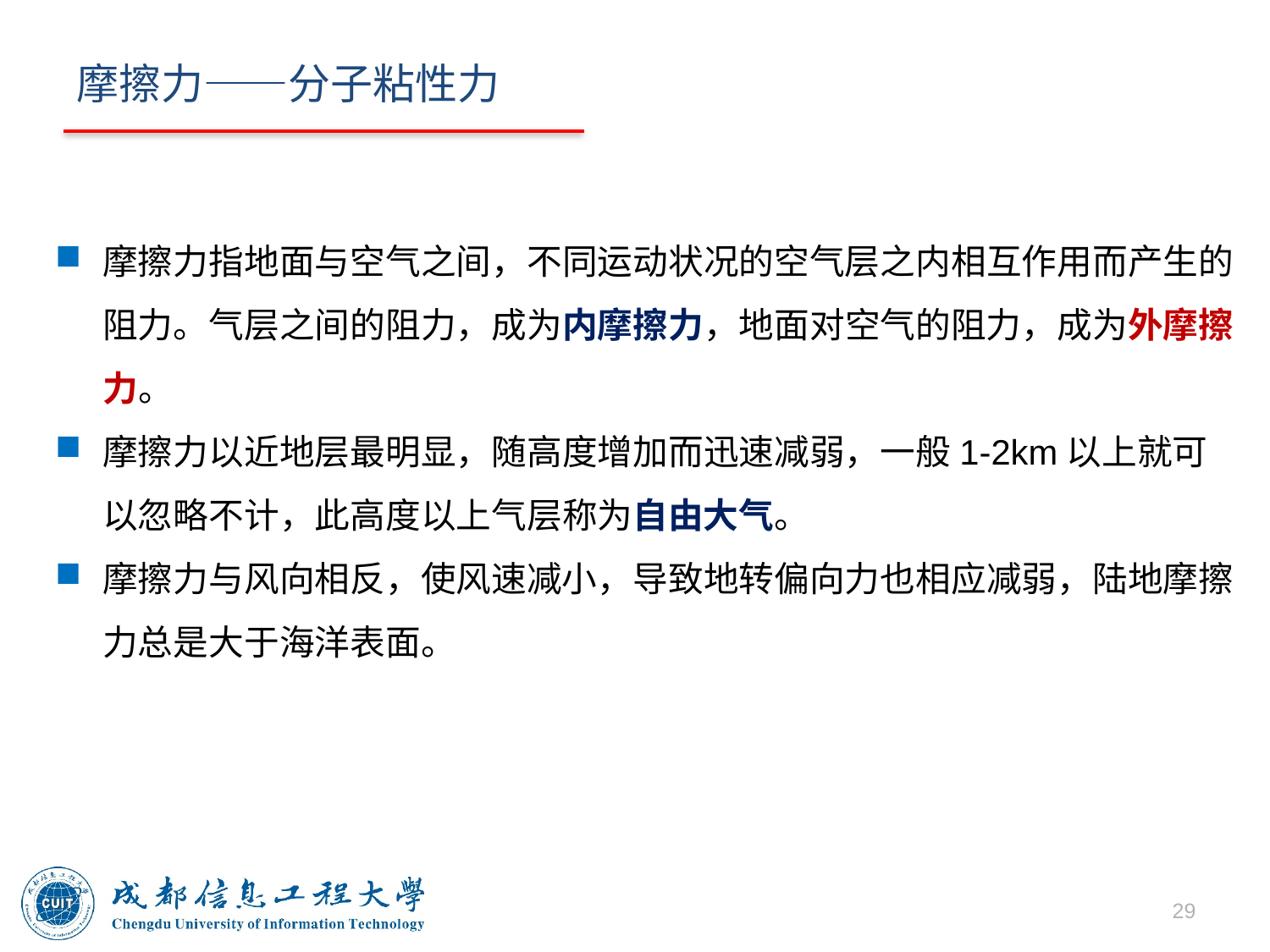

# 摩擦力——分子粘性力
摩擦力指地面与空气之间，不同运动状况的空气层之内相互作用而产生的阻力。气层之间的阻力，成为内摩擦力，地面对空气的阻力，成为外摩擦力。
摩擦力以近地层最明显，随高度增加而迅速减弱，一般1-2km以上就可以忽略不计，此高度以上气层称为自由大气。
摩擦力与风向相反，使风速减小，导致地转偏向力也相应减弱，陆地摩擦力总是大于海洋表面。
29